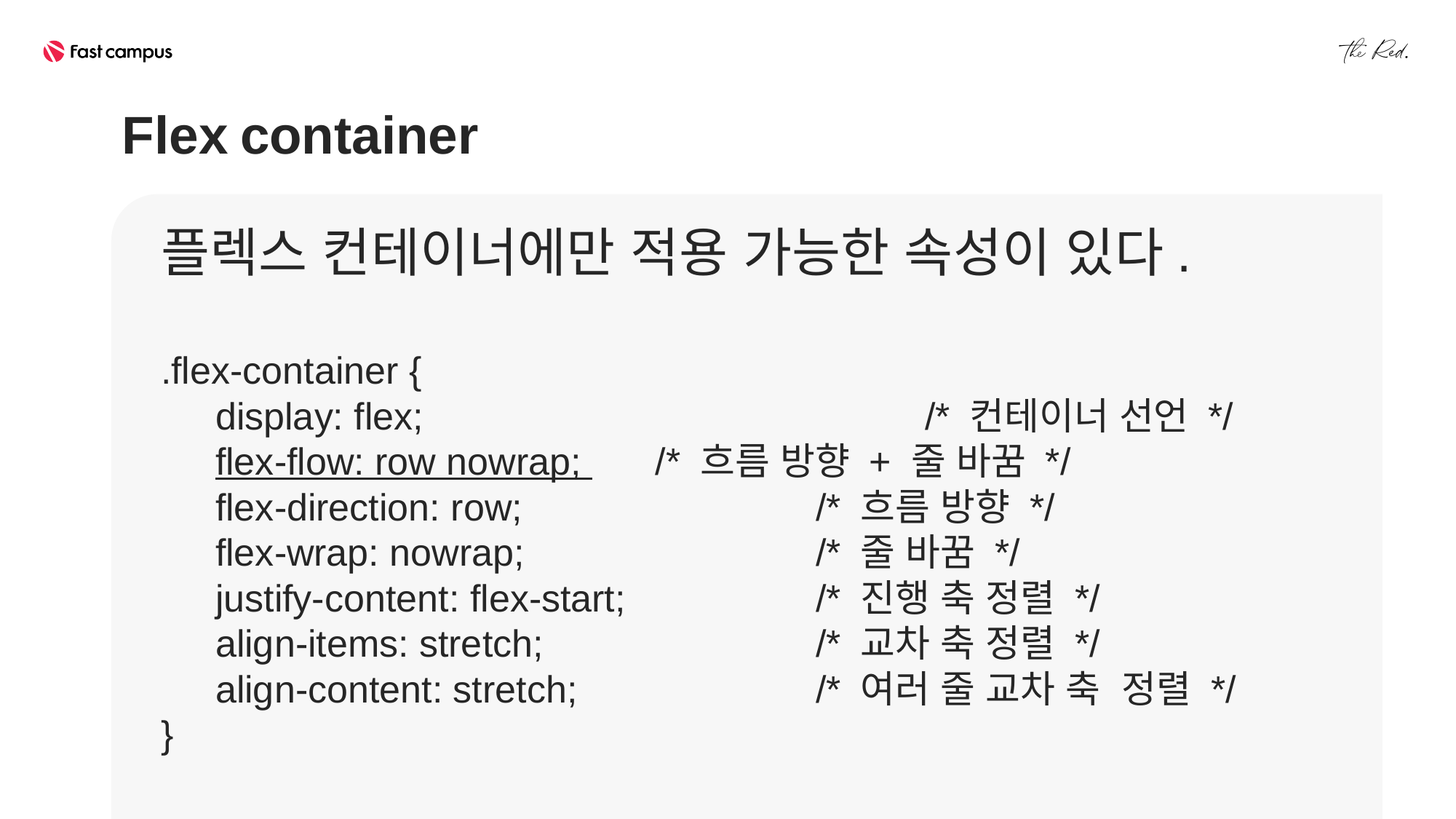

Flex container
플렉스 컨테이너에만 적용 가능한 속성이 있다.

.flex-container {
display: flex;					/* 컨테이너 선언 */
flex-flow: row nowrap;       /* 흐름 방향 + 줄 바꿈 */
flex-direction: row;			/* 흐름 방향 */
flex-wrap: nowrap;			/* 줄 바꿈 */
justify-content: flex-start;		/* 진행 축 정렬 */
align-items: stretch;			/* 교차 축 정렬 */
align-content: stretch;			/* 여러 줄 교차 축  정렬 */
}